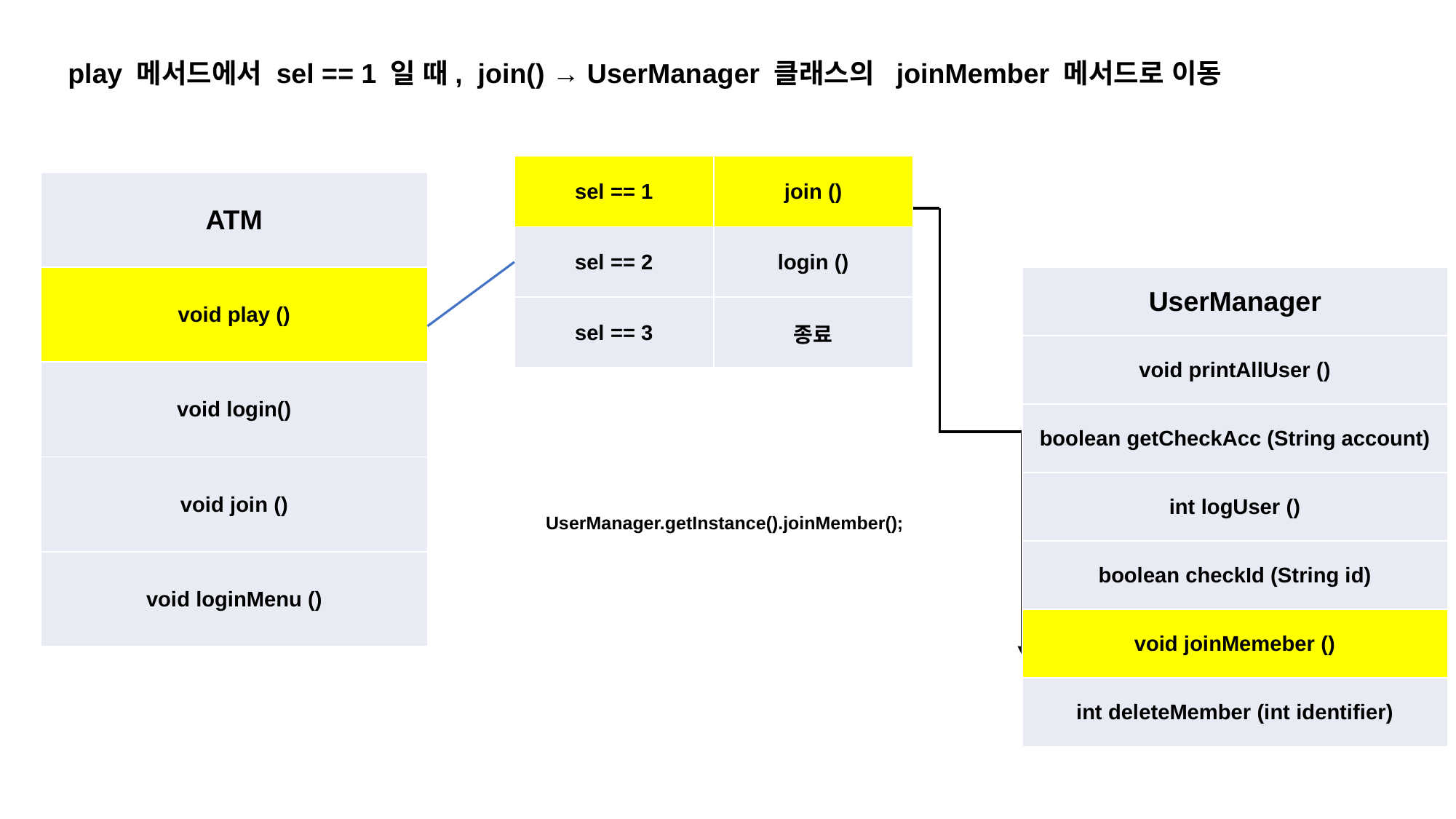

play 메서드에서 sel == 1 일 때,  join() → UserManager 클래스의  joinMember 메서드로 이동
| sel == 1 | join () |
| --- | --- |
| sel == 2 | login () |
| sel == 3 | 종료 |
| ATM |
| --- |
| void play () |
| void login() |
| void join () |
| void loginMenu () |
| UserManager |
| --- |
| void printAllUser () |
| boolean getCheckAcc (String account) |
| int logUser () |
| boolean checkId (String id) |
| void joinMemeber () |
| int deleteMember (int identifier) |
UserManager.getInstance().joinMember();